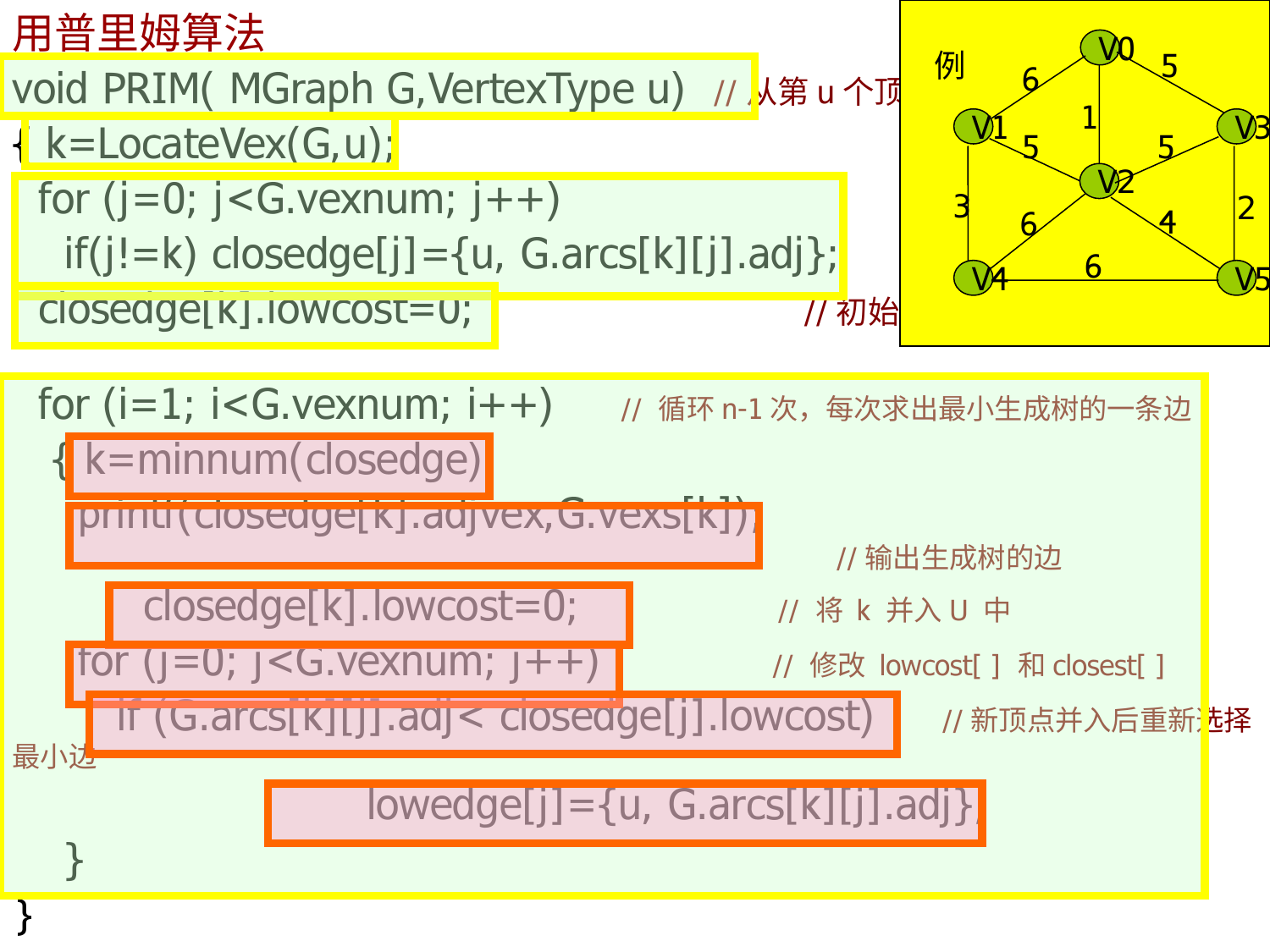

用普里姆算法
void PRIM( MGraph G,VertexType u)  //从第u个顶点出发
{ k=LocateVex(G,u);
  for (j=0; j<G.vexnum; j++)
    if(j!=k) closedge[j]={u, G.arcs[k][j].adj};
  closedge[k].lowcost=0;                         //初始U={u}

  for (i=1; i<G.vexnum; i++)     // 循环n-1次，每次求出最小生成树的一条边
   { k=minnum(closedge);
     printf(closedge[k].adjvex,G.vexs[k]);
                                                                                               //输出生成树的边
          closedge[k].lowcost=0;               // 将 k 并入U 中
     for (j=0; j<G.vexnum; j++)             // 修改 lowcost[ ] 和closest[ ]
        if (G.arcs[k][j].adj< closedge[j].lowcost)     //新顶点并入后重新选择最小边
                           lowedge[j]={u, G.arcs[k][j].adj};
    }
}

V0
例
5
6

1
V1
V3
5
5

V2
3
2

4
6

6
V4
V5